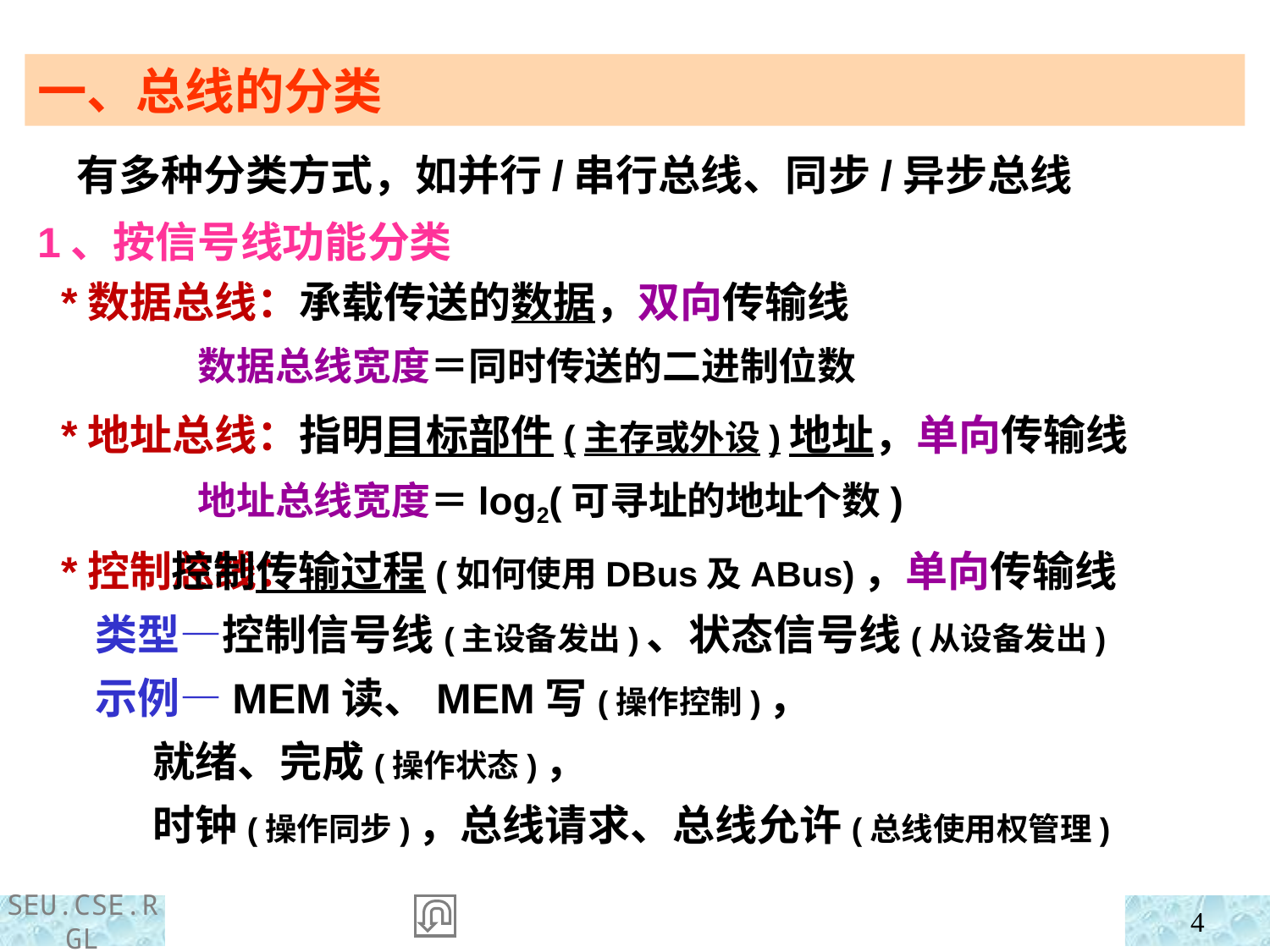

一、总线的分类
   有多种分类方式，如并行/串行总线、同步/异步总线
1、按信号线功能分类
  *数据总线：承载传送的数据，双向传输线
                 数据总线宽度＝同时传送的二进制位数
  *地址总线：指明目标部件(主存或外设)地址，单向传输线
                 地址总线宽度＝log2(可寻址的地址个数)
  *控制总线：
             控制传输过程(如何使用DBus及ABus)，单向传输线
     类型—控制信号线(主设备发出)、状态信号线(从设备发出)
     示例—MEM读、MEM写(操作控制)，
           就绪、完成(操作状态)，
           时钟(操作同步)，总线请求、总线允许(总线使用权管理)

4